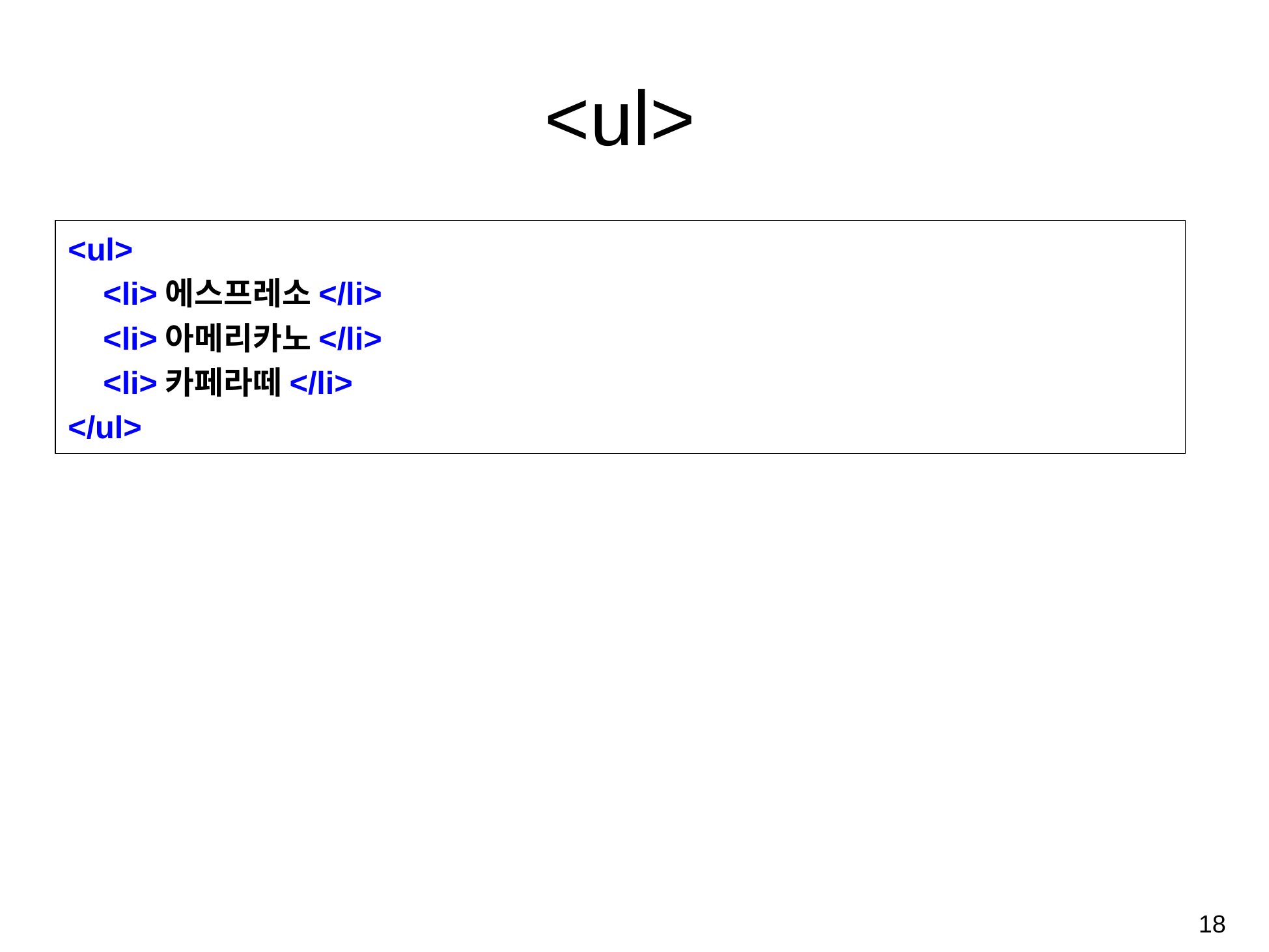

# <ul>
<ul>
    <li>에스프레소</li>
    <li>아메리카노</li>
    <li>카페라떼</li>
</ul>
18